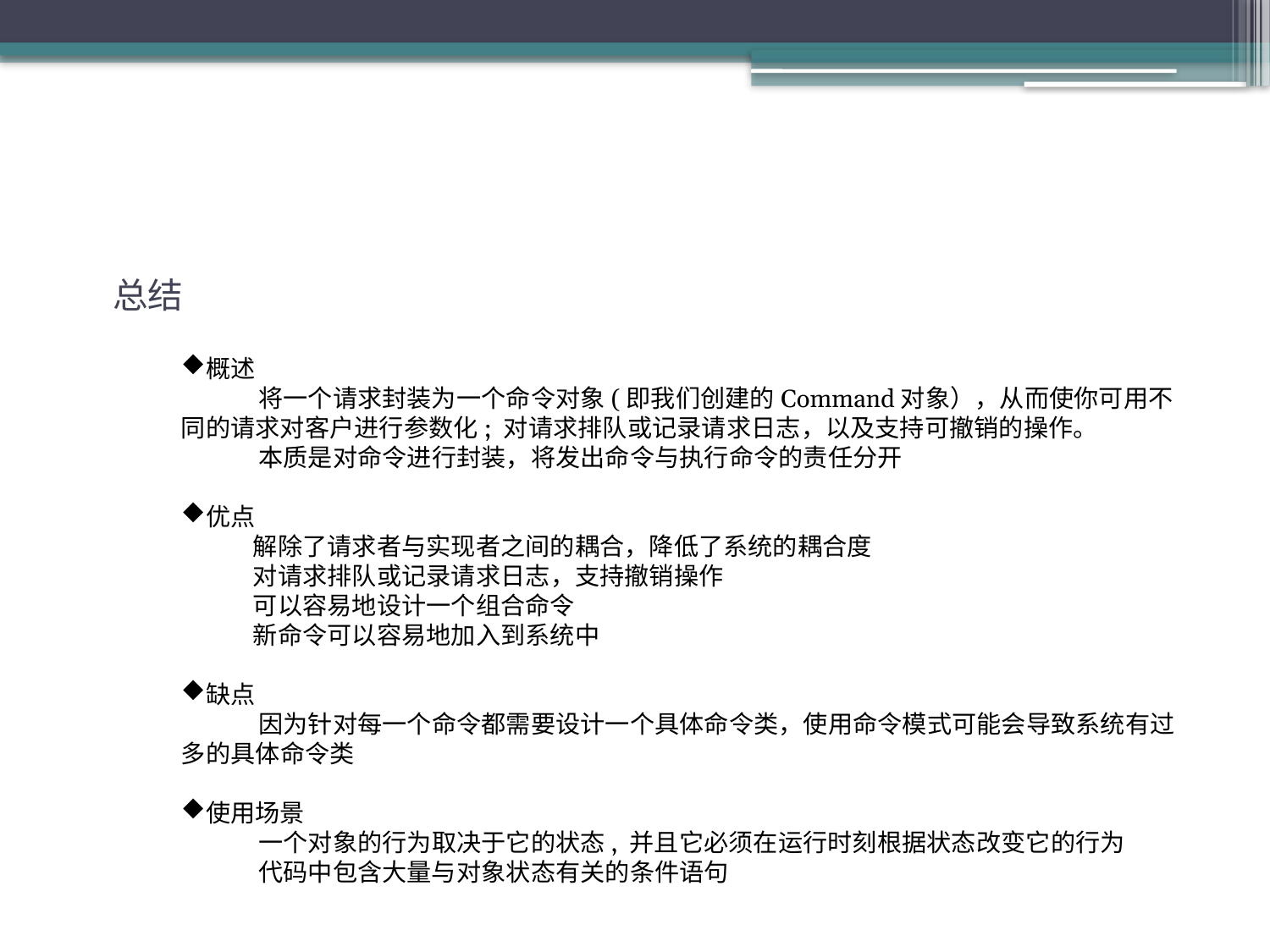

总结
概述
             将一个请求封装为一个命令对象(即我们创建的Command对象），从而使你可用不同的请求对客户进行参数化; 对请求排队或记录请求日志，以及支持可撤销的操作。
             本质是对命令进行封装，将发出命令与执行命令的责任分开

优点
            解除了请求者与实现者之间的耦合，降低了系统的耦合度
            对请求排队或记录请求日志，支持撤销操作
            可以容易地设计一个组合命令
            新命令可以容易地加入到系统中

缺点
             因为针对每一个命令都需要设计一个具体命令类，使用命令模式可能会导致系统有过多的具体命令类

使用场景
             一个对象的行为取决于它的状态, 并且它必须在运行时刻根据状态改变它的行为
             代码中包含大量与对象状态有关的条件语句